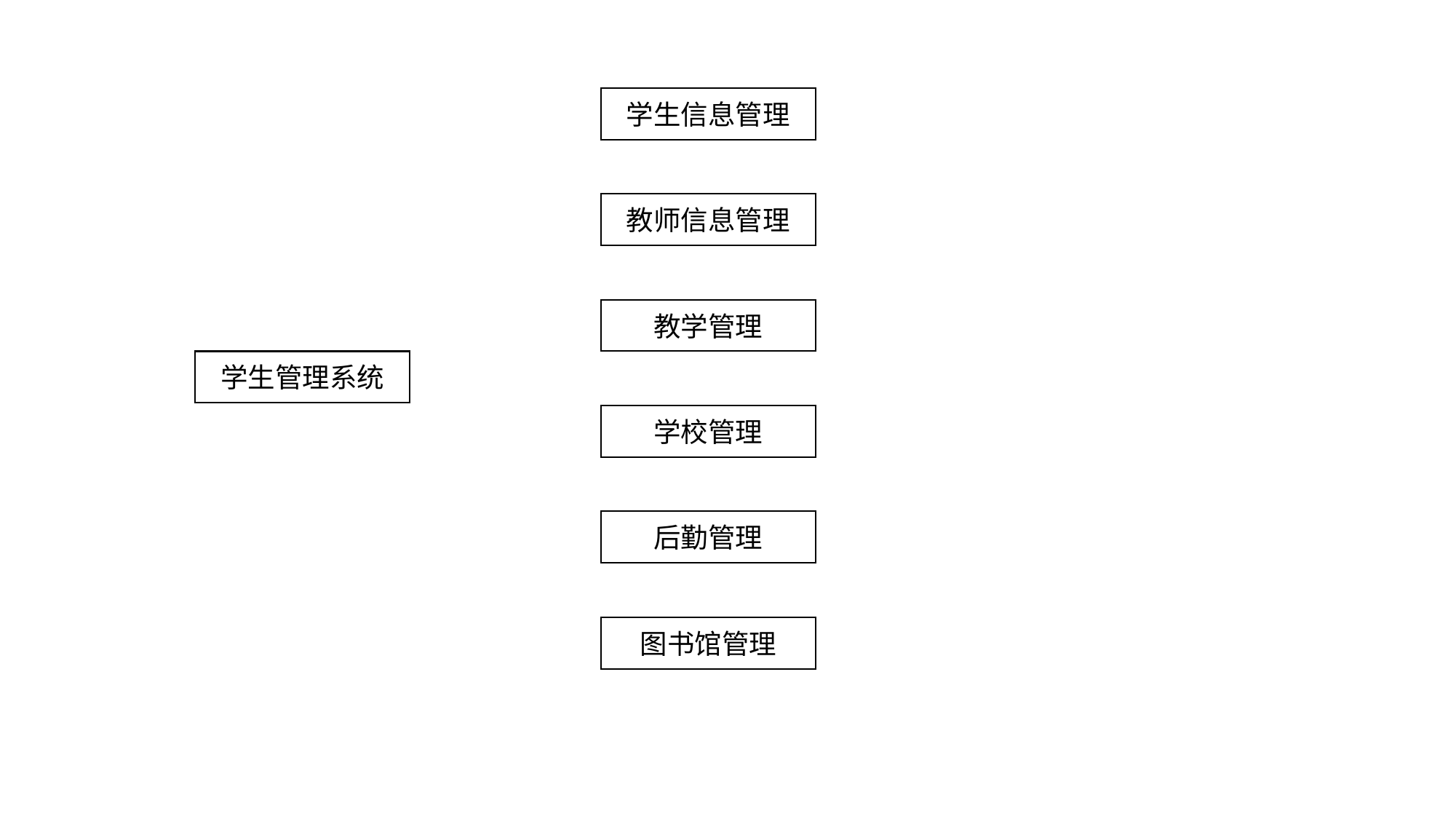

学生信息管理
教师信息管理
教学管理
学生管理系统
学校管理
后勤管理
图书馆管理